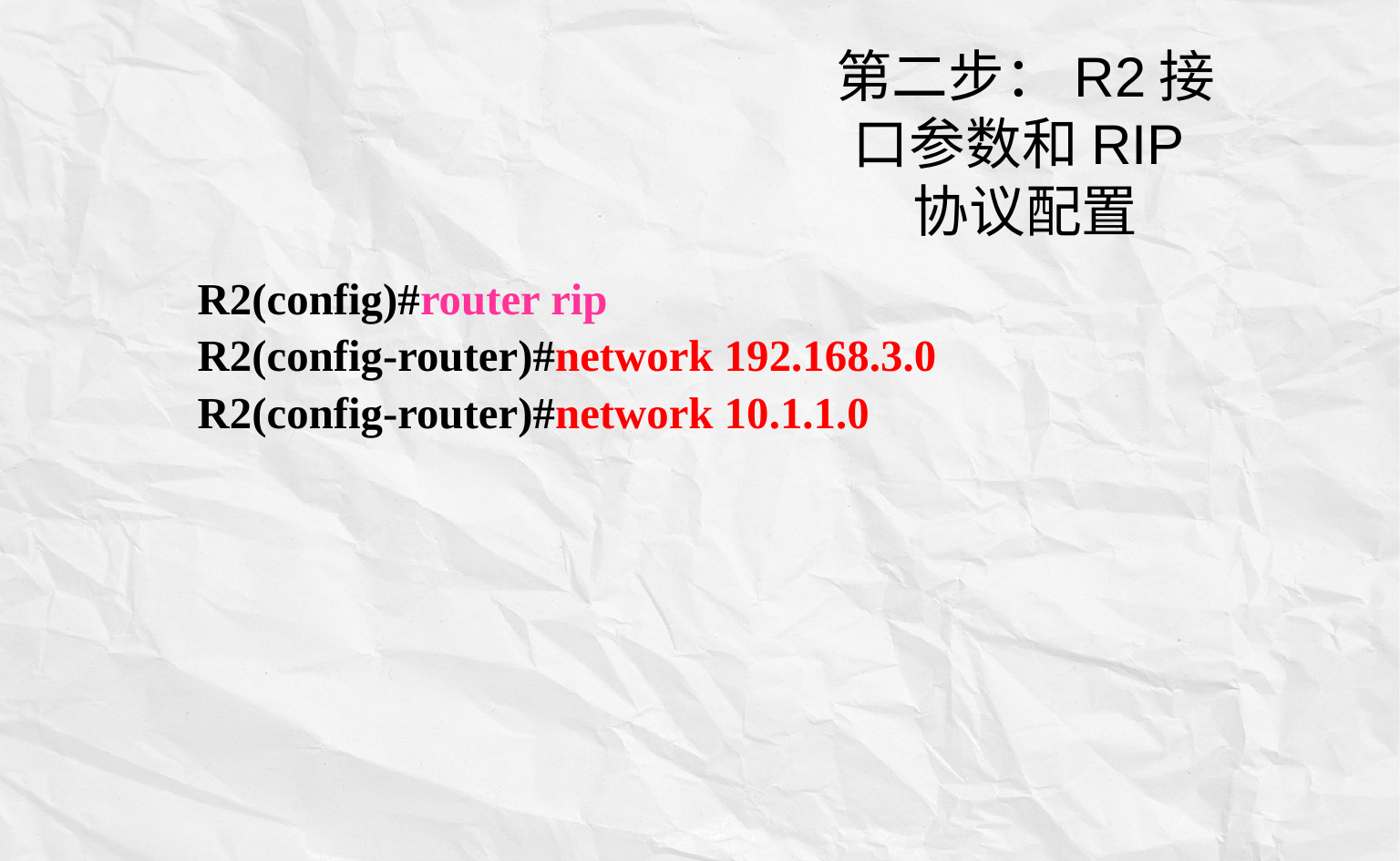

# 第二步：R2接口参数和RIP协议配置
R2(config)#router rip
R2(config-router)#network 192.168.3.0
R2(config-router)#network 10.1.1.0

58